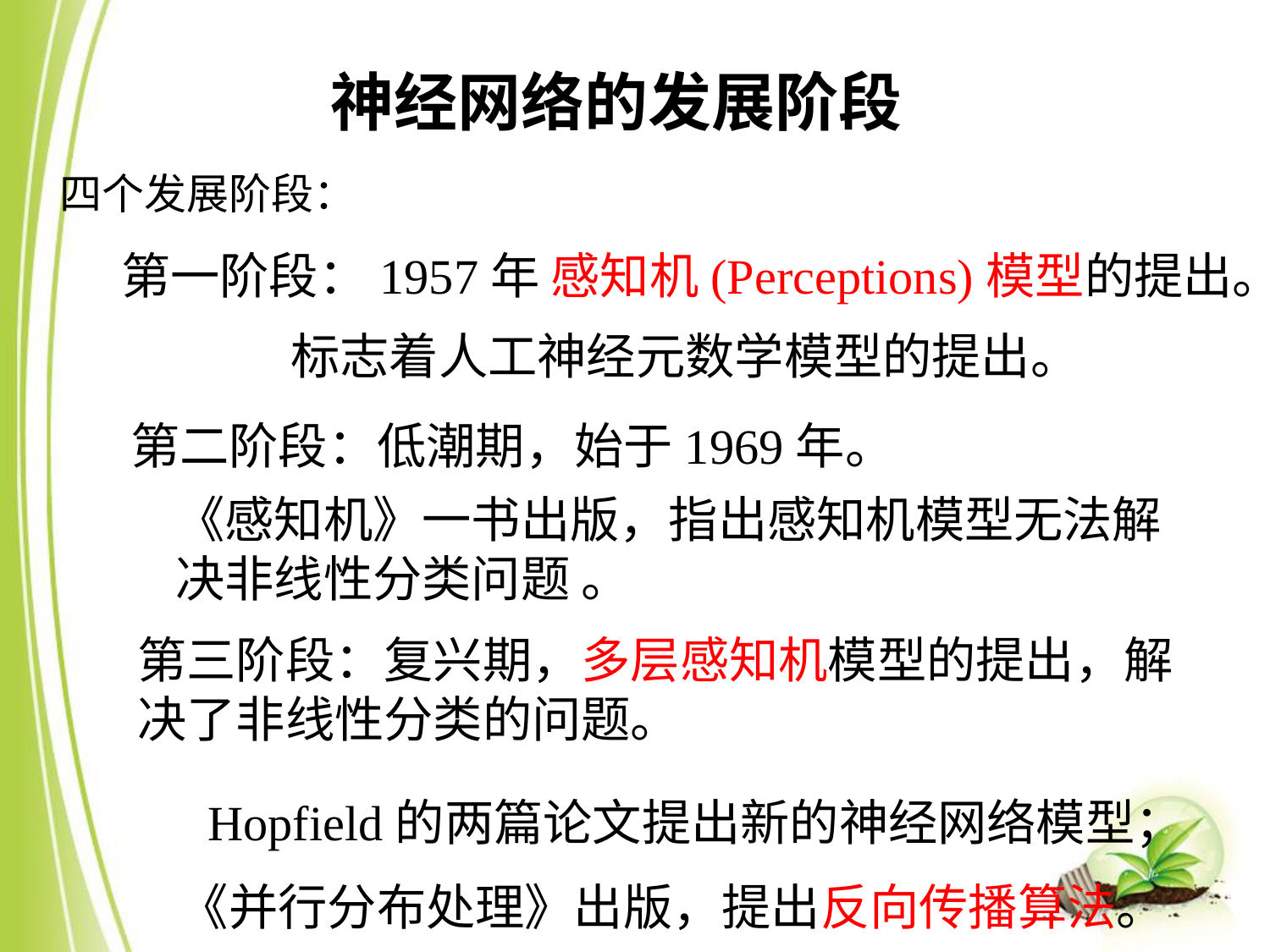

神经网络的发展阶段
四个发展阶段：
第一阶段：1957年 感知机(Perceptions)模型的提出。
标志着人工神经元数学模型的提出。
第二阶段：低潮期，始于1969年。
《感知机》一书出版，指出感知机模型无法解决非线性分类问题 。
第三阶段：复兴期，多层感知机模型的提出，解决了非线性分类的问题。
Hopfield的两篇论文提出新的神经网络模型；
《并行分布处理》出版，提出反向传播算法。